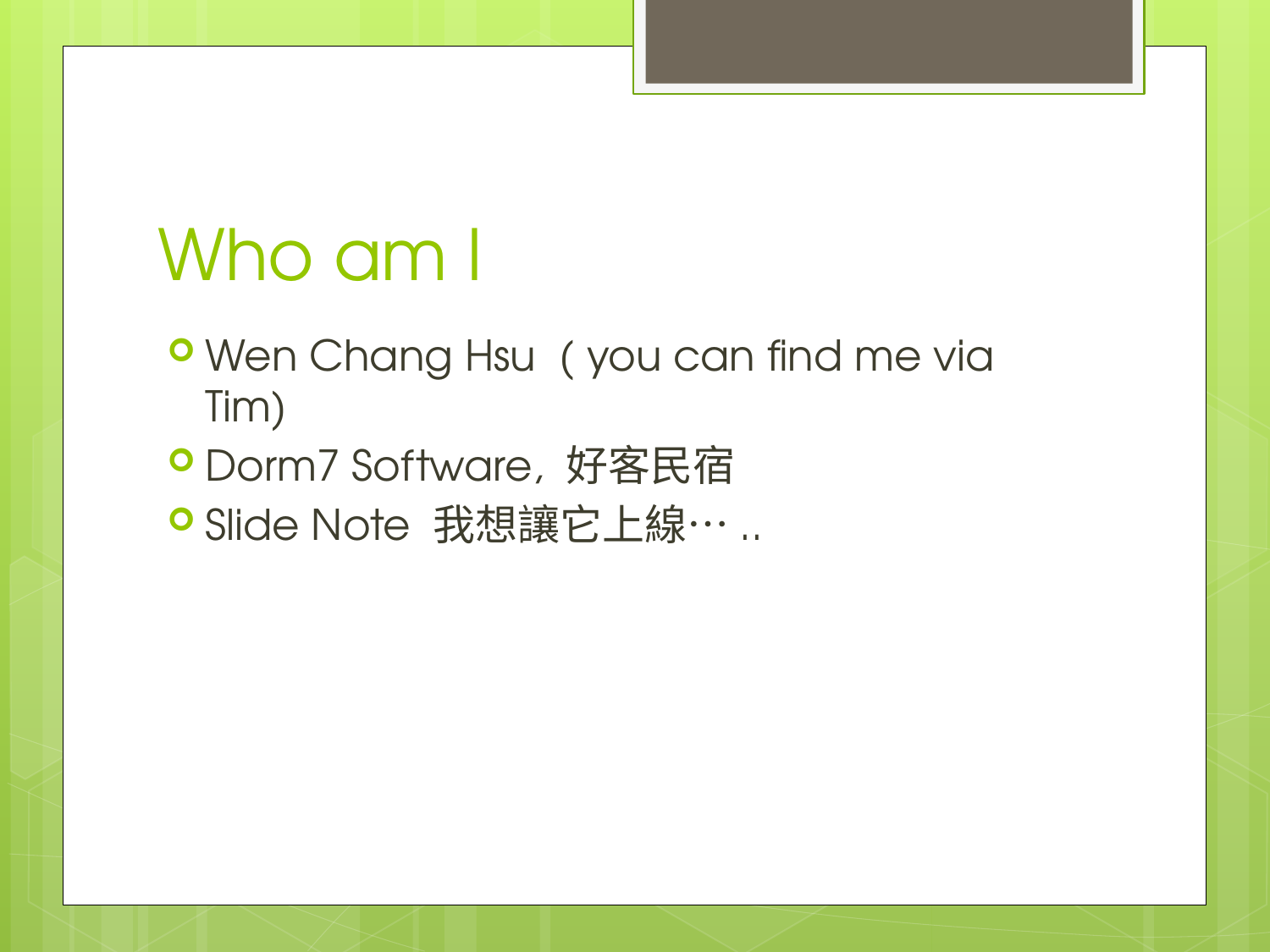

# Who am I
Wen Chang Hsu  ( you can find me via Tim)
Dorm7 Software, 好客民宿
Slide Note 我想讓它上線…..